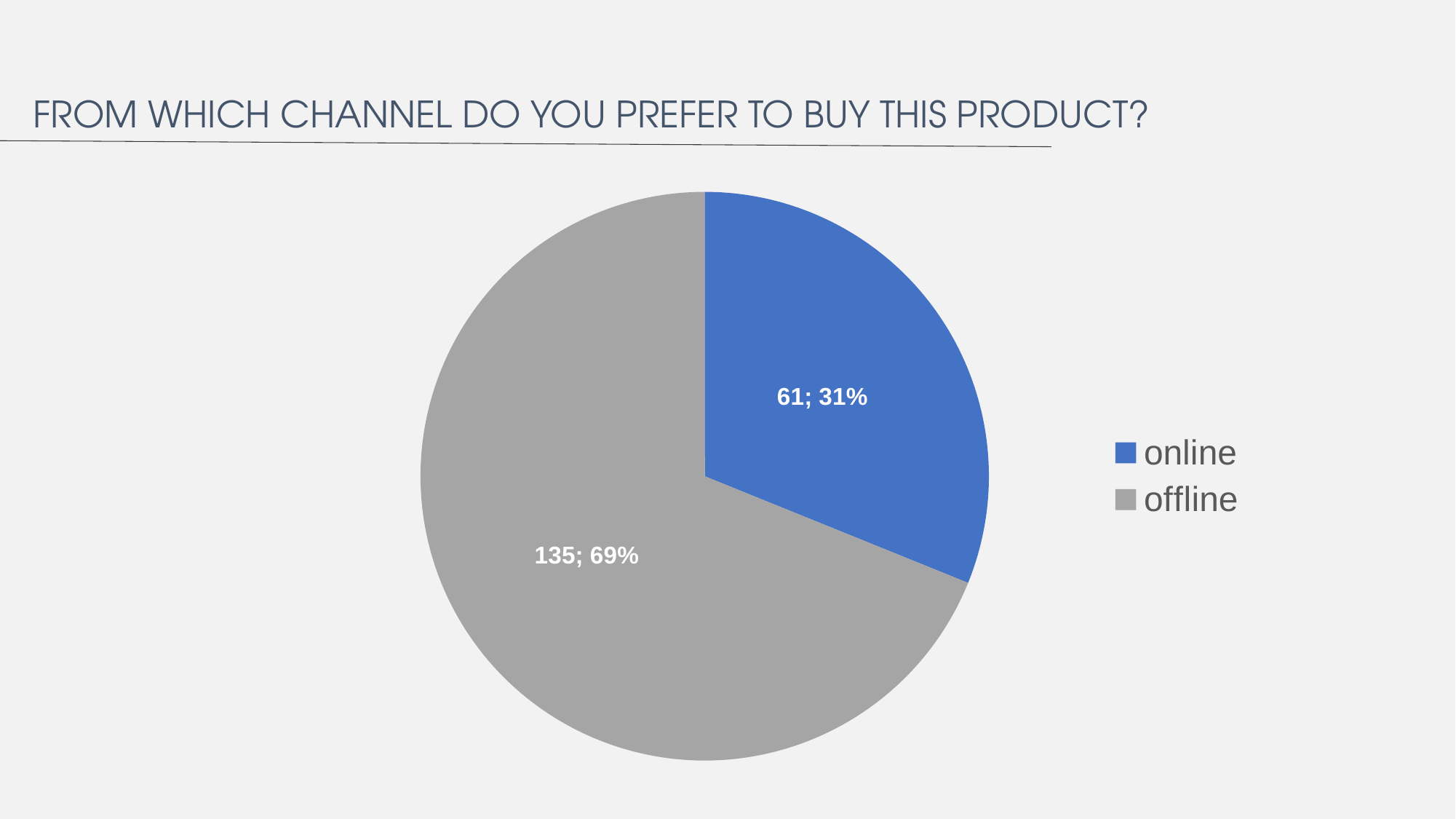

FROM WHICH CHANNEL DO YOU PREFER TO BUY THIS PRODUCT?

### Chart

| Category | 列1 |
|---|---|
| online | 61.0 |
| offline | 135.0 |